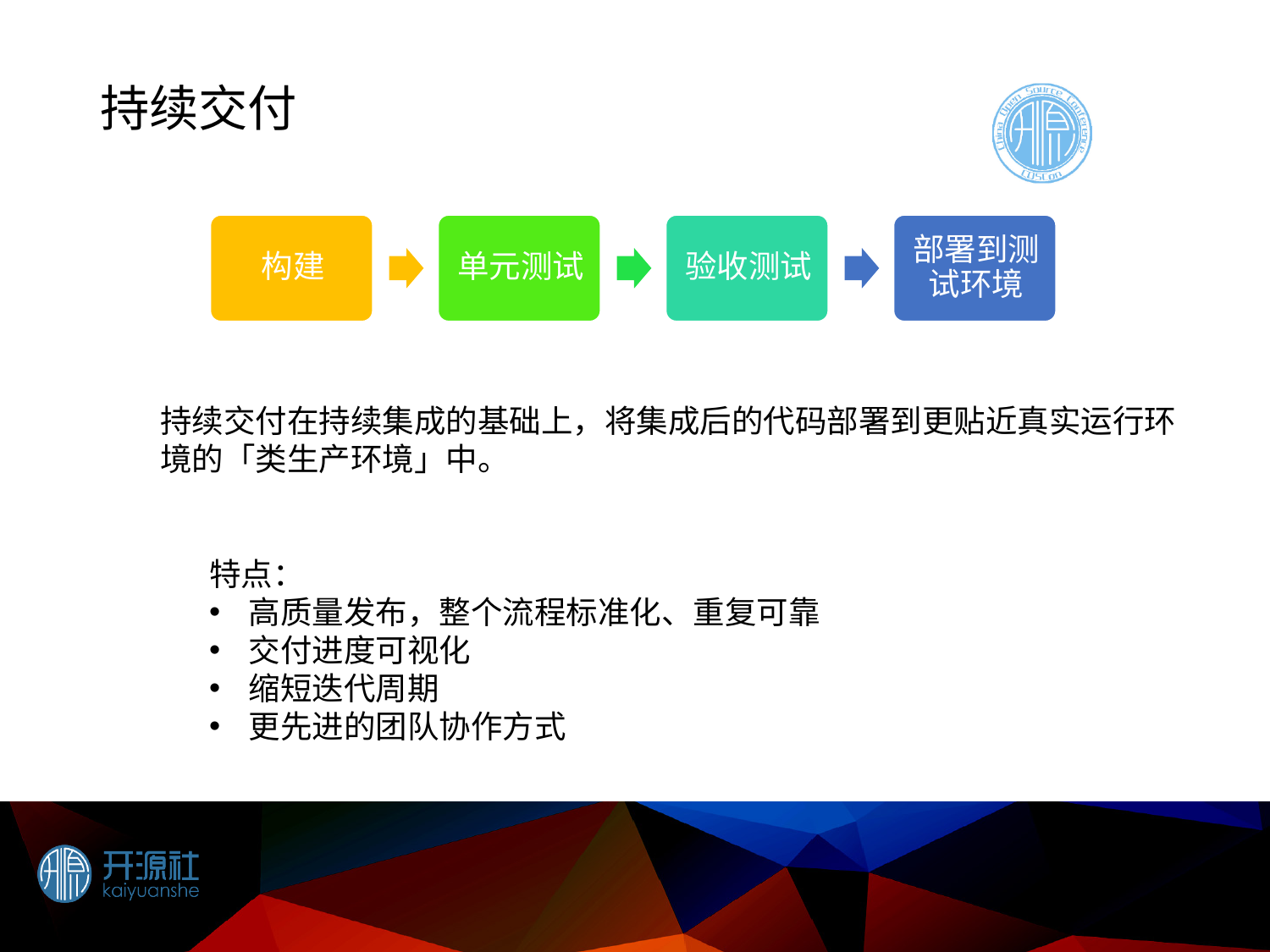

# 持续交付
构建

单元测试

验收测试

部署到测试环境
持续交付在持续集成的基础上，将集成后的代码部署到更贴近真实运行环境的「类生产环境」中。
特点：
高质量发布，整个流程标准化、重复可靠
交付进度可视化
缩短迭代周期
更先进的团队协作方式